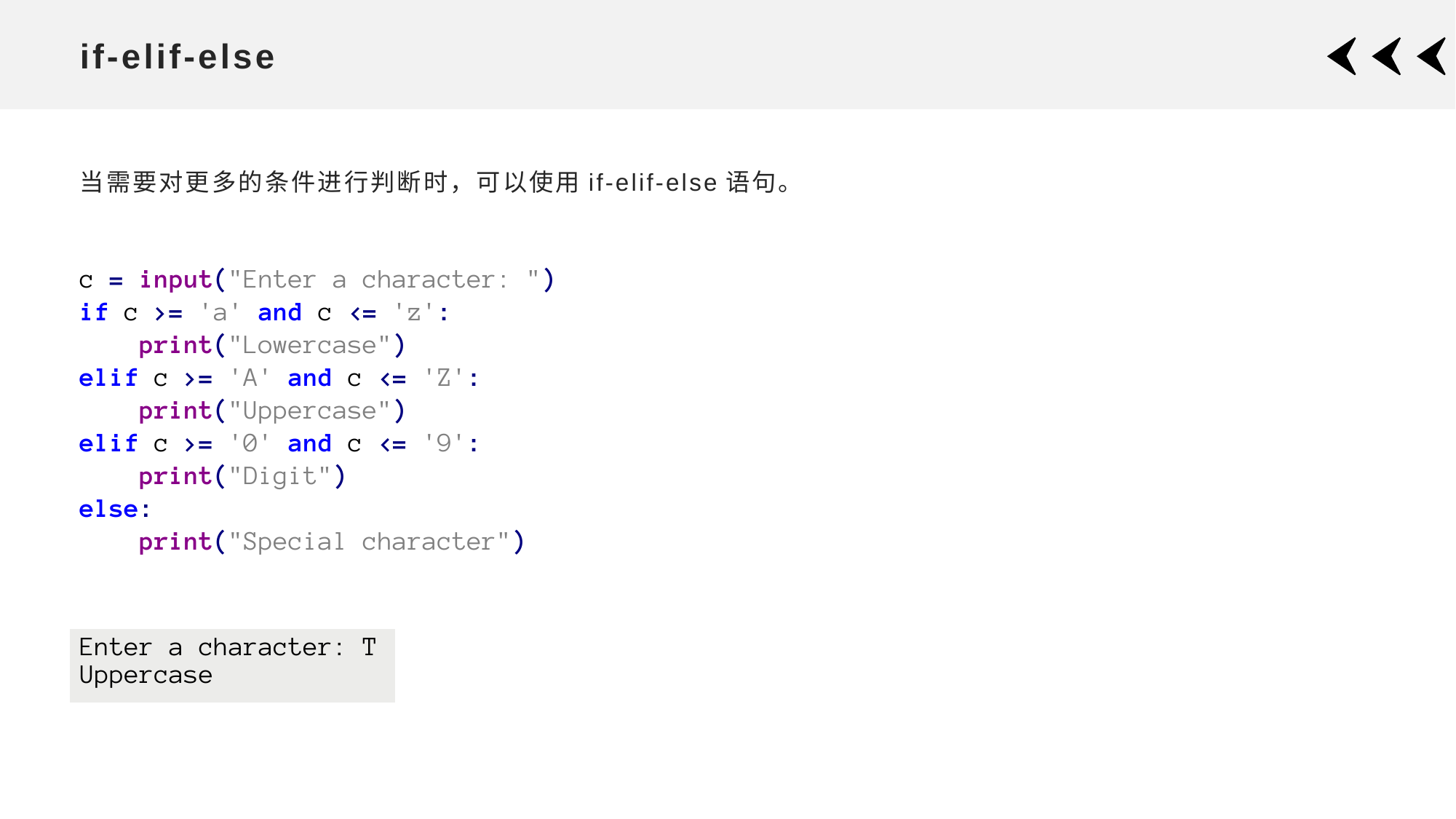

# if-elif-else
当需要对更多的条件进行判断时，可以使用if-elif-else语句。
c = input("Enter a character: ")
if c >= 'a' and c <= 'z':
    print("Lowercase")
elif c >= 'A' and c <= 'Z':
    print("Uppercase")
elif c >= '0' and c <= '9':
    print("Digit")
else:
    print("Special character")
| Enter a character: T Uppercase |
| --- |